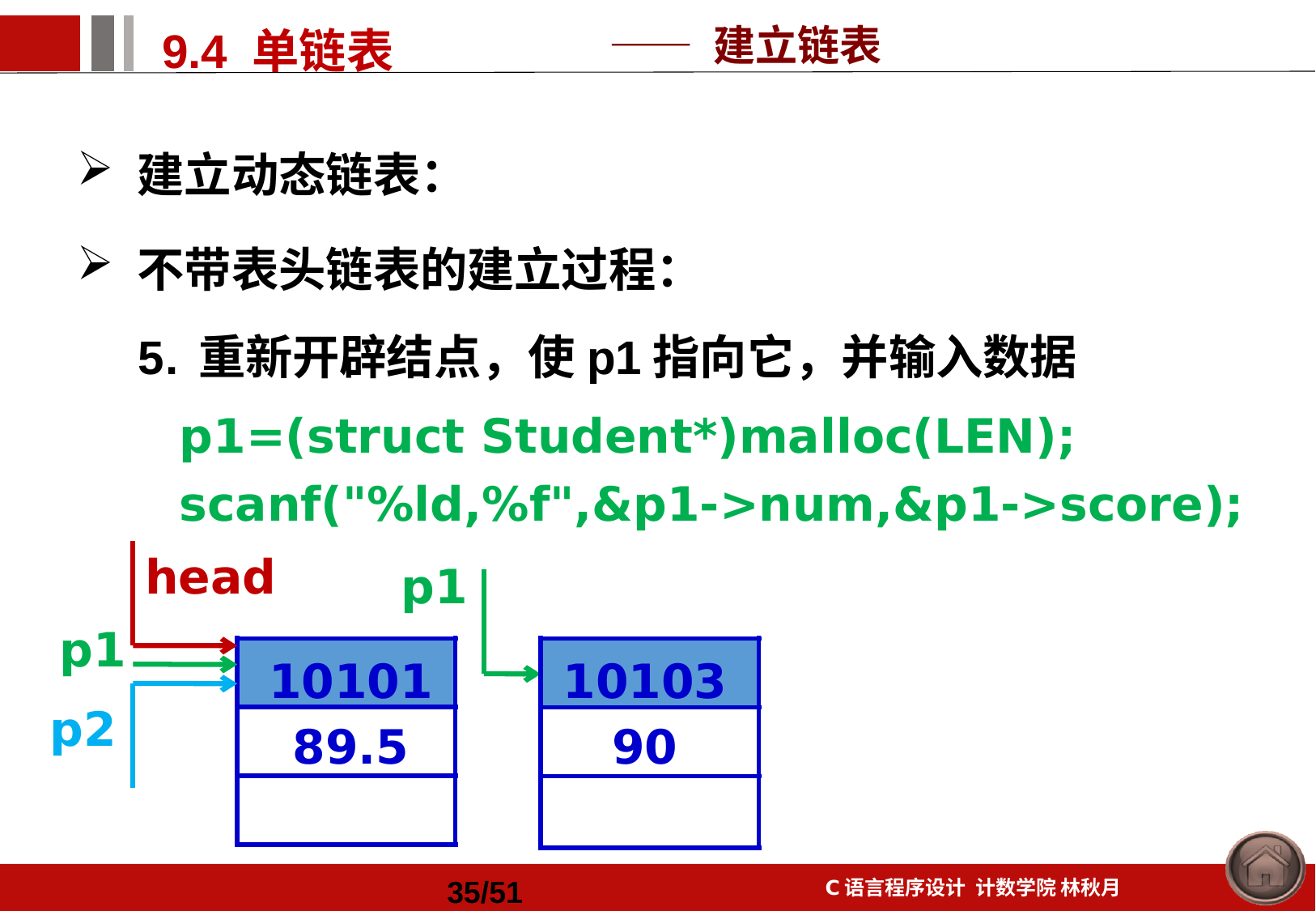

—— 建立链表
建立动态链表：
不带表头链表的建立过程：
重新开辟结点，使p1指向它，并输入数据

p1=(struct Student*)malloc(LEN);
scanf("%ld,%f",&p1->num,&p1->score);
head
p1
p1
10103
90
10101
89.5
|  |
| --- |
|  |
|  |
|  |
| --- |
|  |
|  |
p2